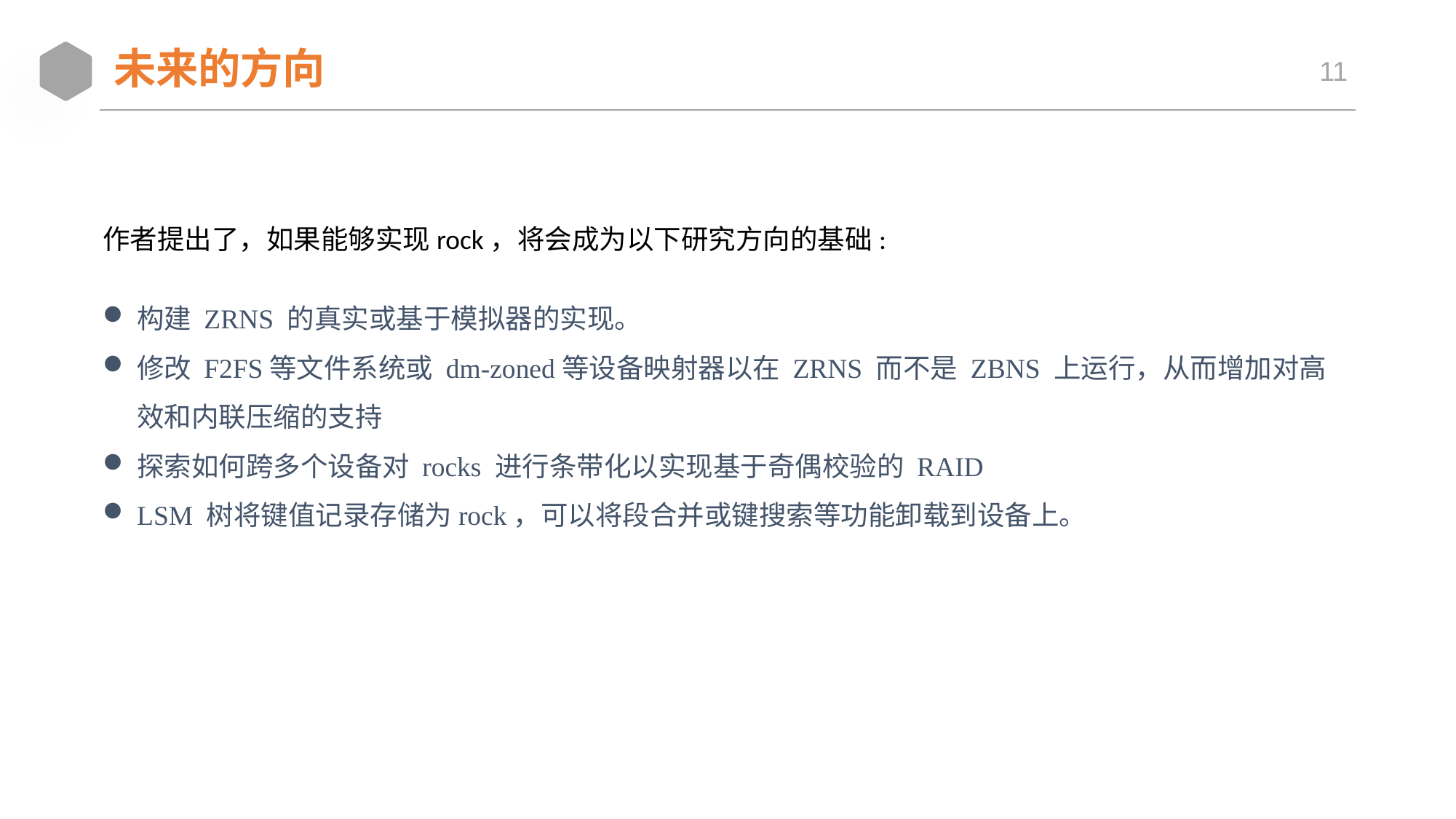

未来的方向

作者提出了，如果能够实现rock，将会成为以下研究方向的基础:
构建 ZRNS 的真实或基于模拟器的实现。
修改 F2FS等文件系统或 dm-zoned等设备映射器以在 ZRNS 而不是 ZBNS 上运行，从而增加对高效和内联压缩的支持
探索如何跨多个设备对 rocks 进行条带化以实现基于奇偶校验的 RAID
LSM 树将键值记录存储为rock，可以将段合并或键搜索等功能卸载到设备上。